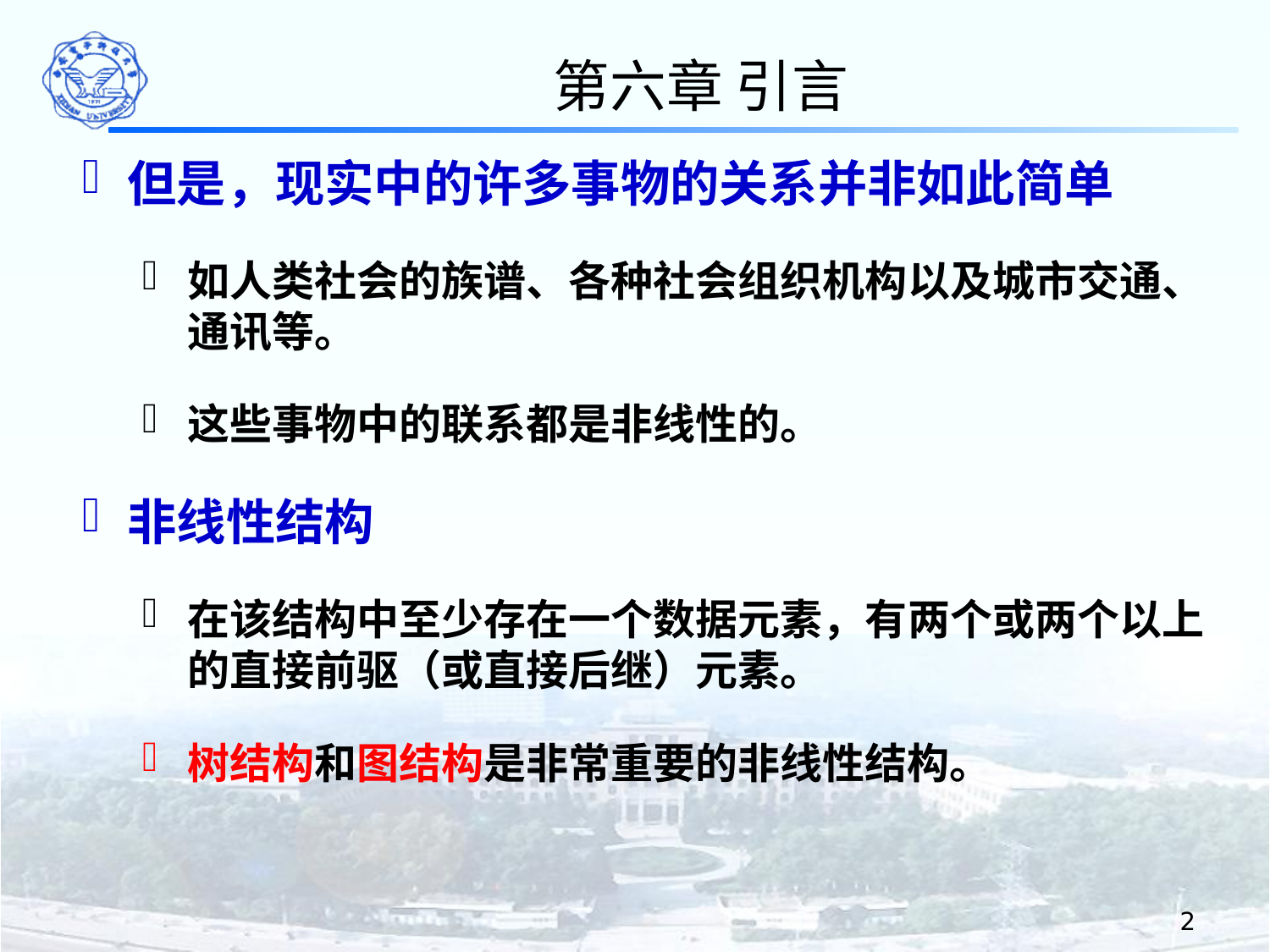

第六章 引言
但是，现实中的许多事物的关系并非如此简单
如人类社会的族谱、各种社会组织机构以及城市交通、通讯等。
这些事物中的联系都是非线性的。
非线性结构
在该结构中至少存在一个数据元素，有两个或两个以上的直接前驱（或直接后继）元素。
树结构和图结构是非常重要的非线性结构。
2